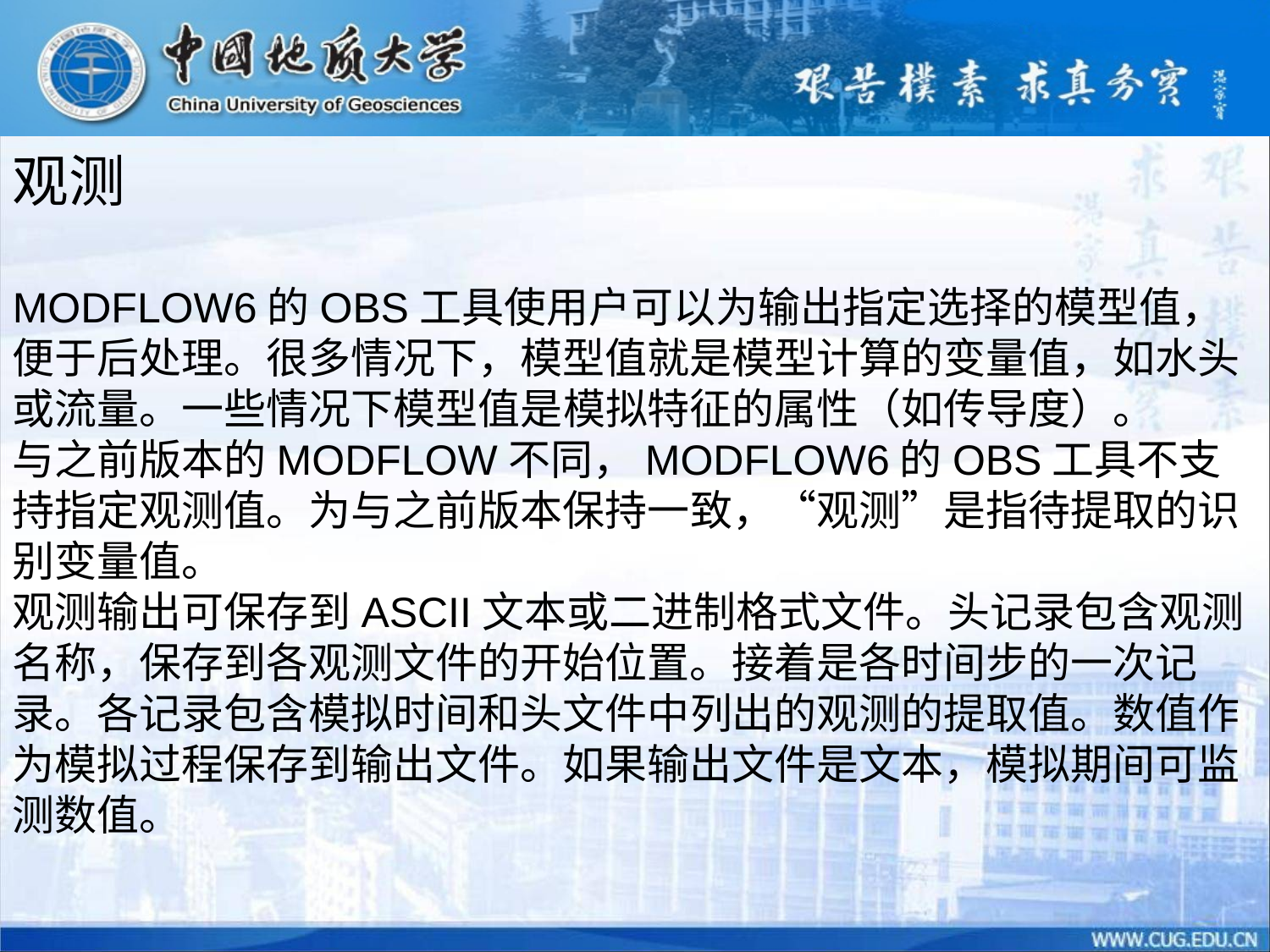

观测

MODFLOW6的OBS工具使用户可以为输出指定选择的模型值，便于后处理。很多情况下，模型值就是模型计算的变量值，如水头或流量。一些情况下模型值是模拟特征的属性（如传导度）。
与之前版本的MODFLOW不同，MODFLOW6的OBS工具不支持指定观测值。为与之前版本保持一致，“观测”是指待提取的识别变量值。
观测输出可保存到ASCII文本或二进制格式文件。头记录包含观测名称，保存到各观测文件的开始位置。接着是各时间步的一次记录。各记录包含模拟时间和头文件中列出的观测的提取值。数值作为模拟过程保存到输出文件。如果输出文件是文本，模拟期间可监测数值。